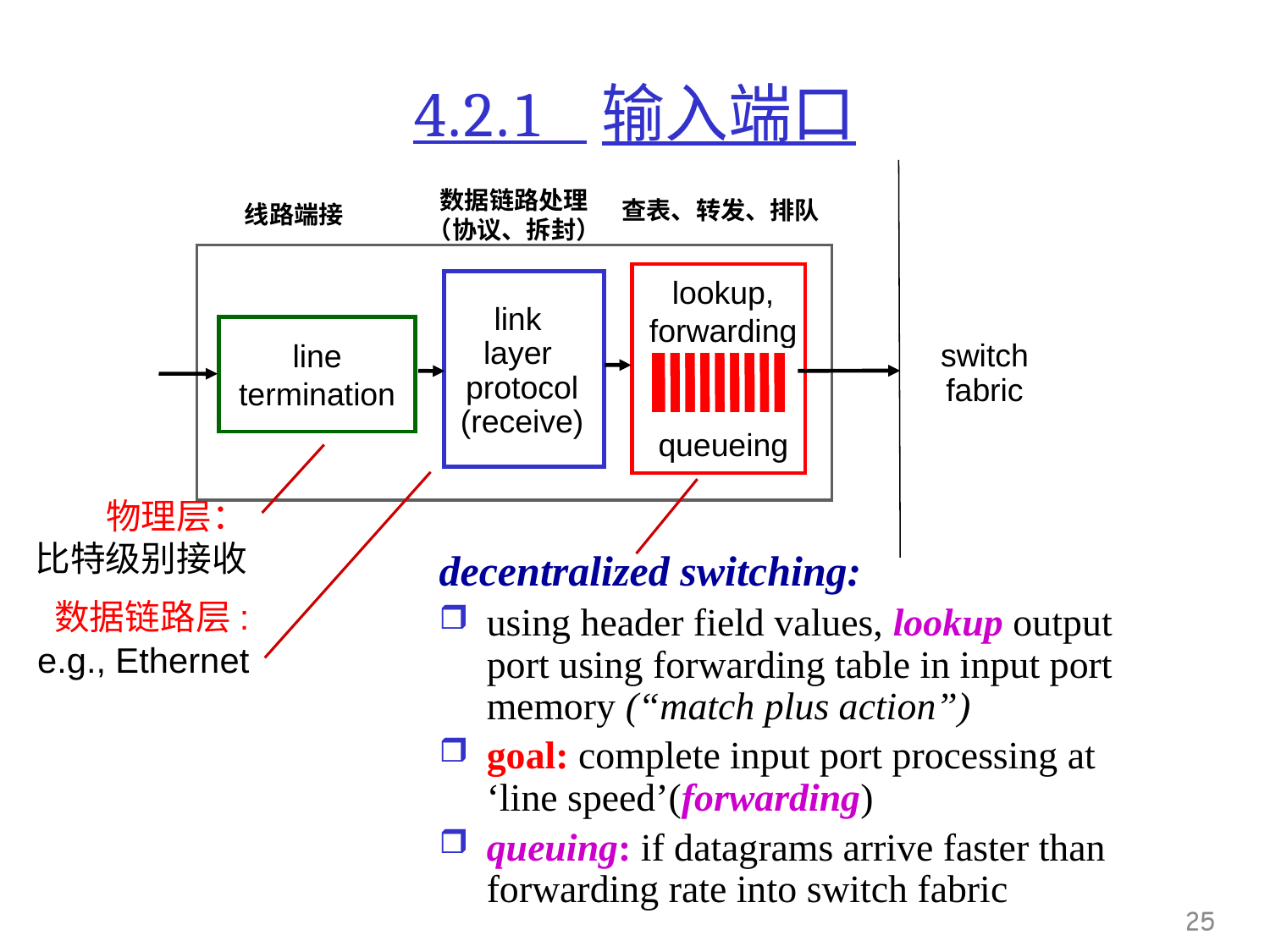

# 4.2.1   输入端口

数据链路处理
（协议、拆封）
查表、转发、排队
线路端接

lookup,
forwarding

queueing

link
layer
protocol
(receive)
switch
fabric
line
termination

物理层：
比特级别接收
decentralized switching:
using header field values, lookup output port using forwarding table in input port memory (“match plus action”)
goal: complete input port processing at ‘line speed’(forwarding)
queuing: if datagrams arrive faster than forwarding rate into switch fabric
数据链路层:
e.g., Ethernet
25